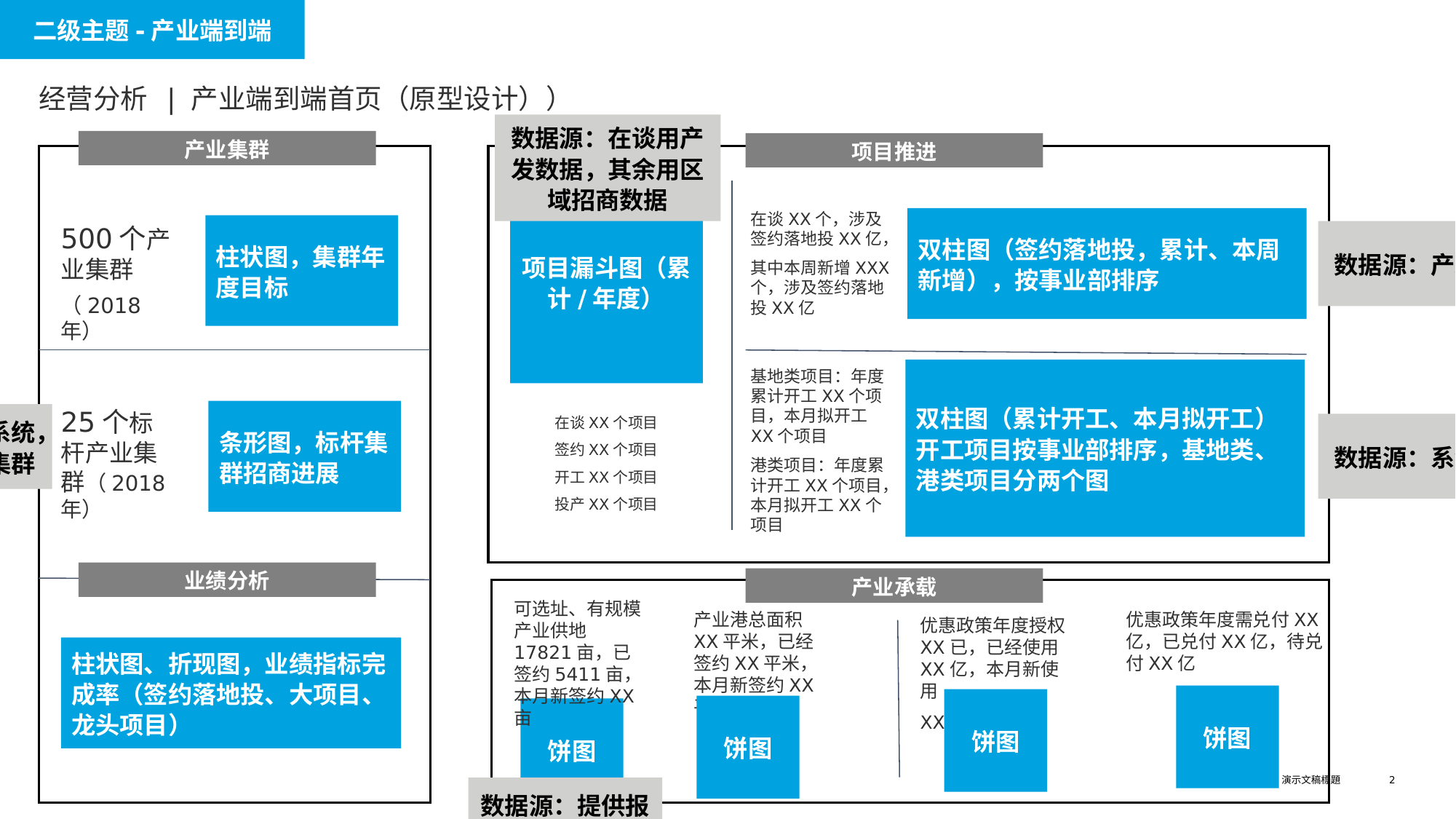

二级主题-产业端到端
经营分析  | 产业端到端首页（原型设计））
数据源：在谈用产发数据，其余用区域招商数据
产业集群
项目推进

项目漏斗图（累计/年度）
双柱图（签约落地投，累计、本周新增），按事业部排序
在谈XX个，涉及签约落地投XX亿，
其中本周新增XXX个，涉及签约落地投XX亿
柱状图，集群年度目标
500个产业集群
（2018年）
数据源：产发系统
双柱图（累计开工、本月拟开工）
开工项目按事业部排序，基地类、港类项目分两个图
基地类项目：年度累计开工XX个项目，本月拟开工XX个项目
港类项目：年度累计开工XX个项目，本月拟开工XX个项目
条形图，标杆集群招商进展
数据源：改造系统，标识标杆产业集群
25个标杆产业集群（2018年）
在谈XX个项目
签约XX个项目
开工XX个项目
投产XX个项目
数据源：系统取数
业绩分析
产业承载

可选址、有规模产业供地17821亩，已签约5411亩，本月新签约XX亩
产业港总面积XX平米，已经签约XX平米，本月新签约XX平米
优惠政策年度需兑付XX亿，已兑付XX亿，待兑付XX亿
优惠政策年度授权XX已，已经使用XX亿，本月新使用
XX亿
柱状图、折现图，业绩指标完成率（签约落地投、大项目、龙头项目）
饼图
饼图
饼图
饼图
数据源：提供报告或改造系统